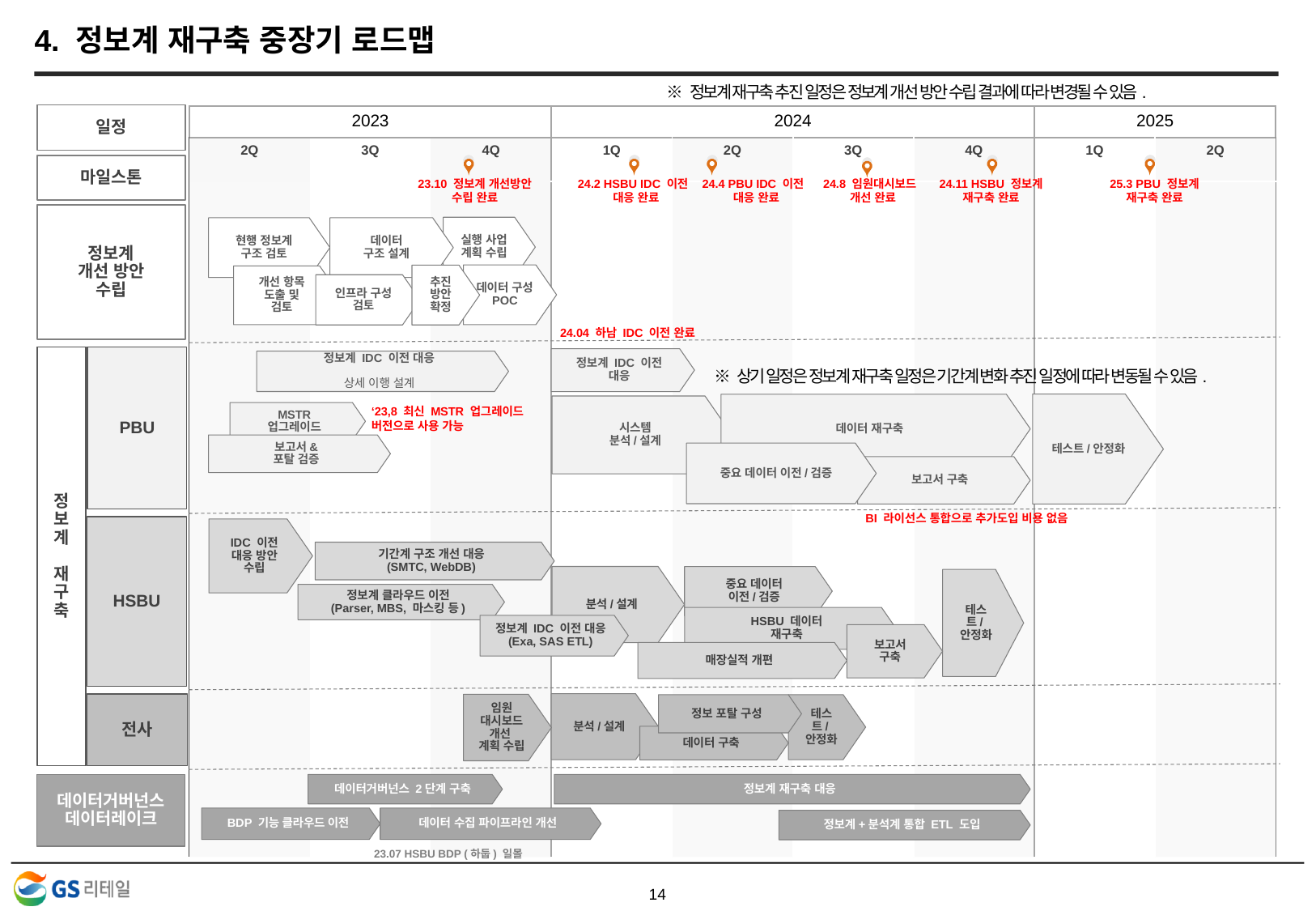

# 4. 정보계 재구축 중장기 로드맵
※ 정보계 재구축 추진 일정은 정보계 개선 방안 수립 결과에 따라 변경될 수 있음.
일정
| 2023 |  |  | 2024 | 2024 |  |  | 2025 |  |
| --- | --- | --- | --- | --- | --- | --- | --- | --- |
| 2Q | 3Q | 4Q | 1Q | 2Q | 3Q | 4Q | 1Q | 2Q |
|  |  |  |  |  |  |  |  |  |
마일스톤

23.10 정보계 개선방안
수립 완료
24.2 HSBU IDC 이전
 대응 완료
24.4 PBU IDC 이전
 대응 완료
24.8 임원대시보드
 개선 완료
24.11 HSBU 정보계
재구축 완료
25.3 PBU 정보계
재구축 완료
정보계
개선 방안
수립
실행 사업
계획 수립
현행 정보계
구조 검토
데이터
구조 설계
데이터 구성
POC
추진 방안 확정
개선 항목
도출 및
검토
인프라 구성
검토
24.04 하남 IDC 이전 완료
정보계
재구축
PBU
정보계 IDC 이전
대응
정보계 IDC 이전 대응
상세 이행 설계
※ 상기 일정은 정보계 재구축 일정은 기간계 변화 추진 일정에 따라 변동될 수 있음.
테스트/안정화
데이터 재구축
시스템
분석/설계
‘23,8 최신 MSTR 업그레이드
버전으로 사용 가능
MSTR
업그레이드
보고서&
포탈 검증
중요 데이터 이전/검증
보고서 구축
BI 라이선스 통합으로 추가도입 비용 없음
HSBU
IDC 이전 대응 방안 수립
기간계 구조 개선 대응
(SMTC, WebDB)
분석/설계
중요 데이터
이전/검증
테스트/안정화
정보계 클라우드 이전
(Parser, MBS, 마스킹 등)
HSBU 데이터
재구축
정보계 IDC 이전 대응
(Exa, SAS ETL)
보고서
구축
매장실적 개편
분석/설계
전사
임원 대시보드 개선
계획 수립
테스트/안정화
정보 포탈 구성
데이터 구축
데이터거버넌스 2단계 구축
정보계 재구축 대응
데이터거버넌스
데이터레이크
데이터 수집 파이프라인 개선
BDP 기능 클라우드 이전
정보계+분석계 통합 ETL 도입
23.07 HSBU BDP (하둡) 일몰